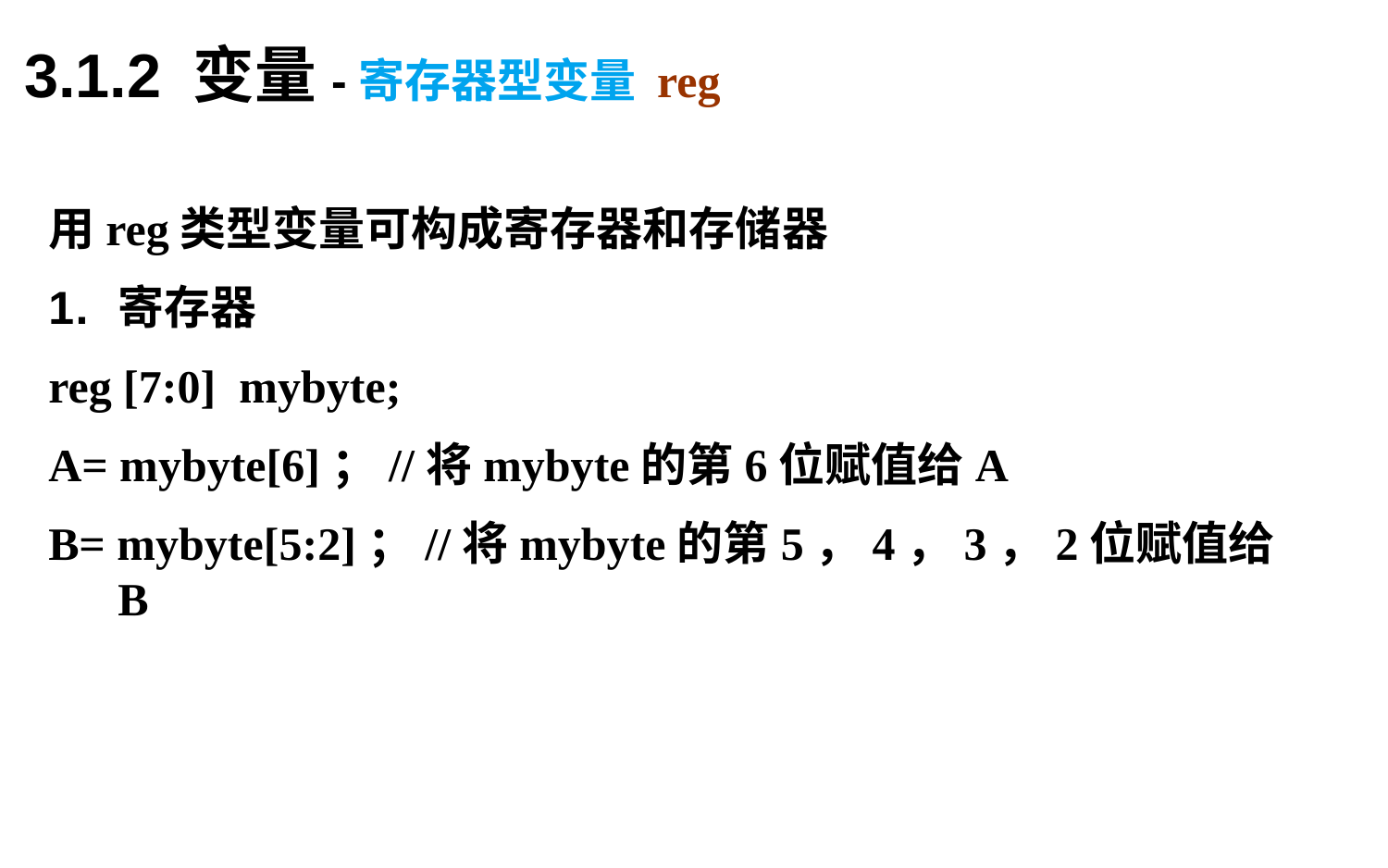

3.1.2 变量-寄存器型变量 reg
用reg类型变量可构成寄存器和存储器
寄存器
reg [7:0]  mybyte;
A= mybyte[6]；//将mybyte的第6位赋值给A
B= mybyte[5:2]；//将mybyte的第5，4，3，2位赋值给B